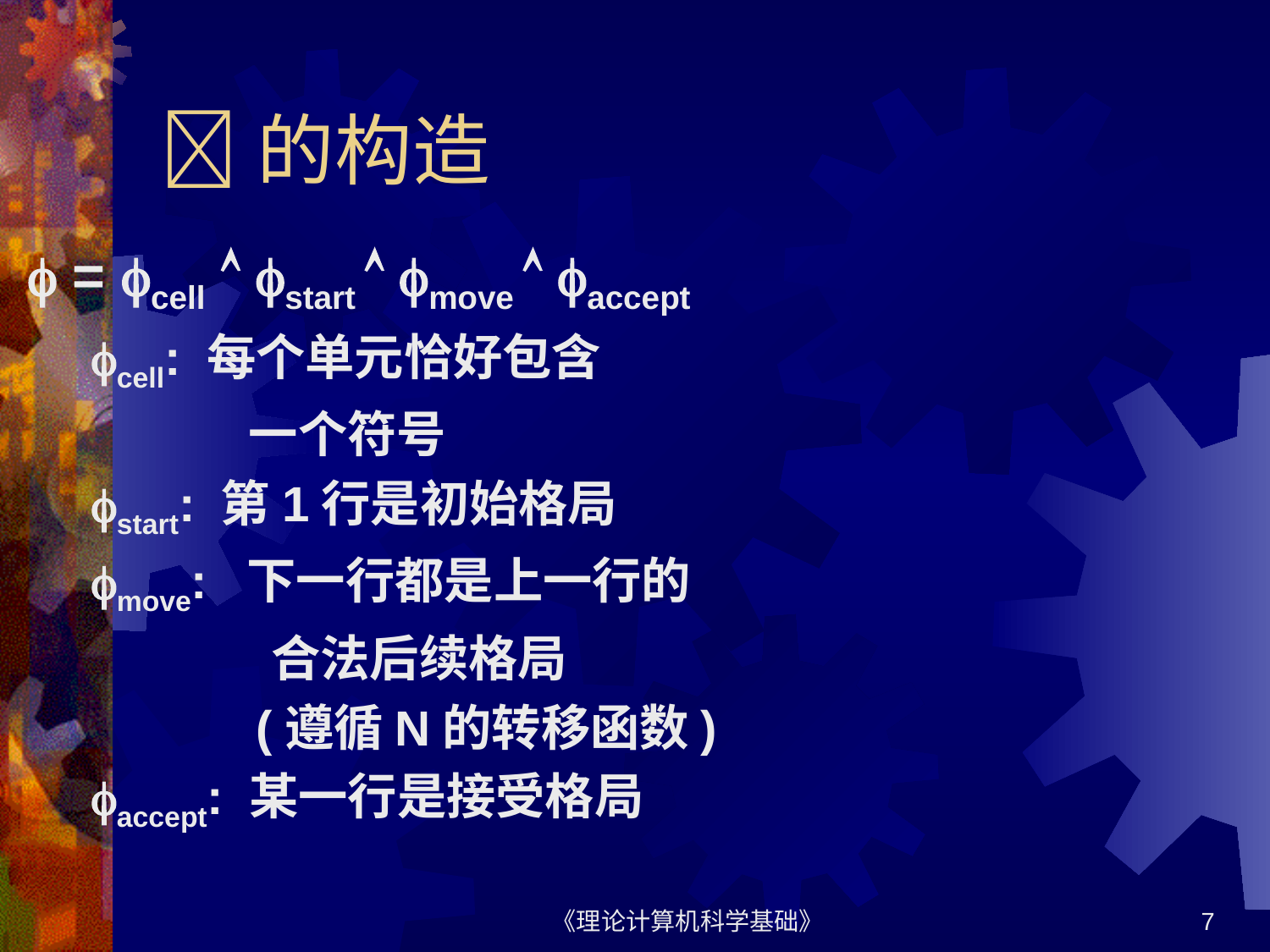

# φ的构造
φ = φcell ∧ φstart ∧ φmove ∧ φaccept
φcell: 每个单元恰好包含
             一个符号
φstart: 第1行是初始格局
φmove:  下一行都是上一行的
               合法后续格局
            (遵循N的转移函数)
φaccept: 某一行是接受格局
《理论计算机科学基础》
7